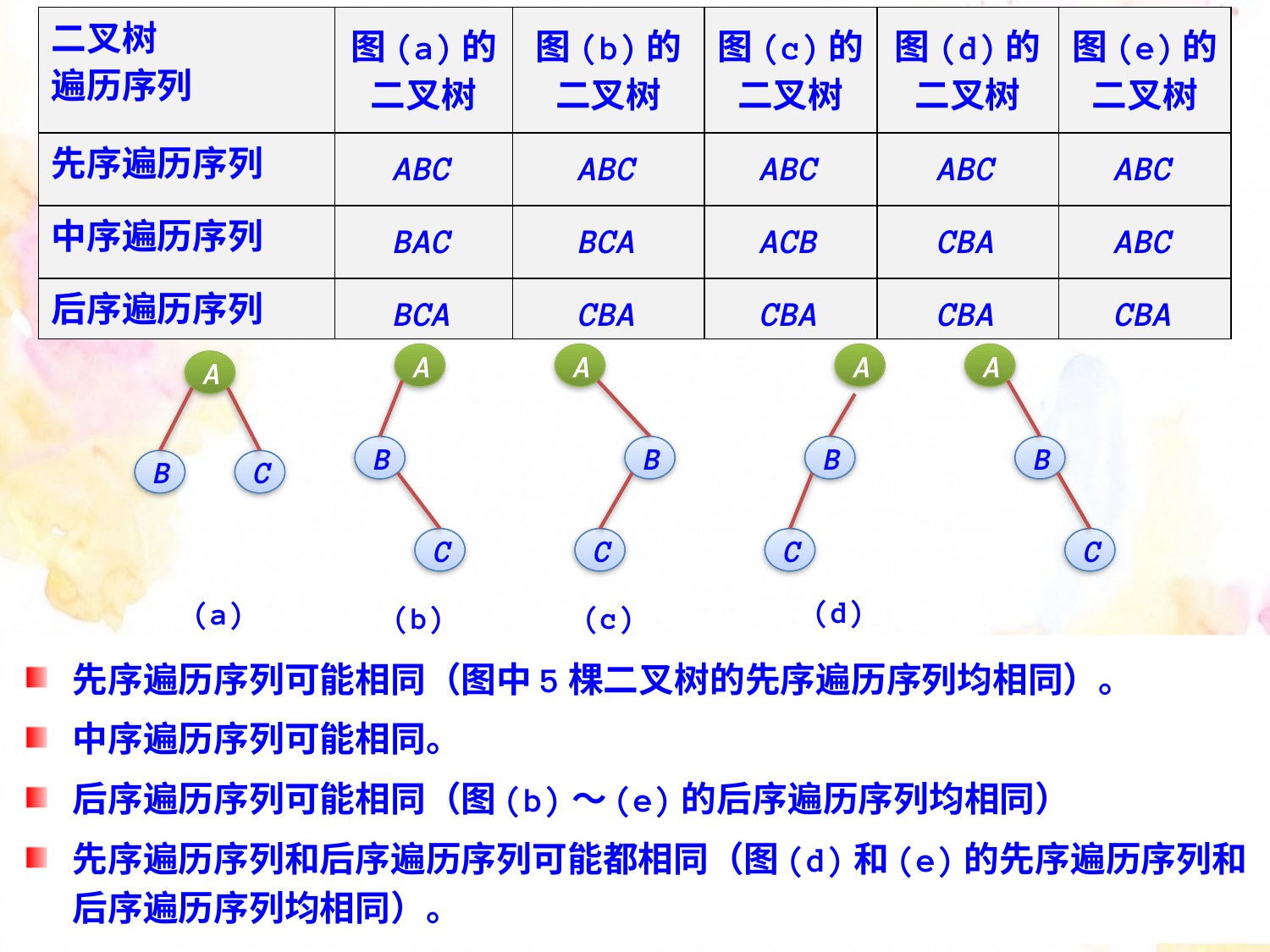

| 二叉树 遍历序列 | 图(a)的二叉树 | 图(b)的二叉树 | 图(c)的二叉树 | 图(d)的二叉树 | 图(e)的二叉树 |
| --- | --- | --- | --- | --- | --- |
| 先序遍历序列 | ABC | ABC | ABC | ABC | ABC |
| 中序遍历序列 | BAC | BCA | ACB | CBA | ABC |
| 后序遍历序列 | BCA | CBA | CBA | CBA | CBA |
A
A
A
A
A
B
B
B
B
B
C
C
C
C
C
(d)
(a)
 (e)
(b)
(c)
先序遍历序列可能相同（图中5棵二叉树的先序遍历序列均相同）。
中序遍历序列可能相同。
后序遍历序列可能相同（图(b)～(e)的后序遍历序列均相同）
先序遍历序列和后序遍历序列可能都相同（图(d)和(e)的先序遍历序列和后序遍历序列均相同）。